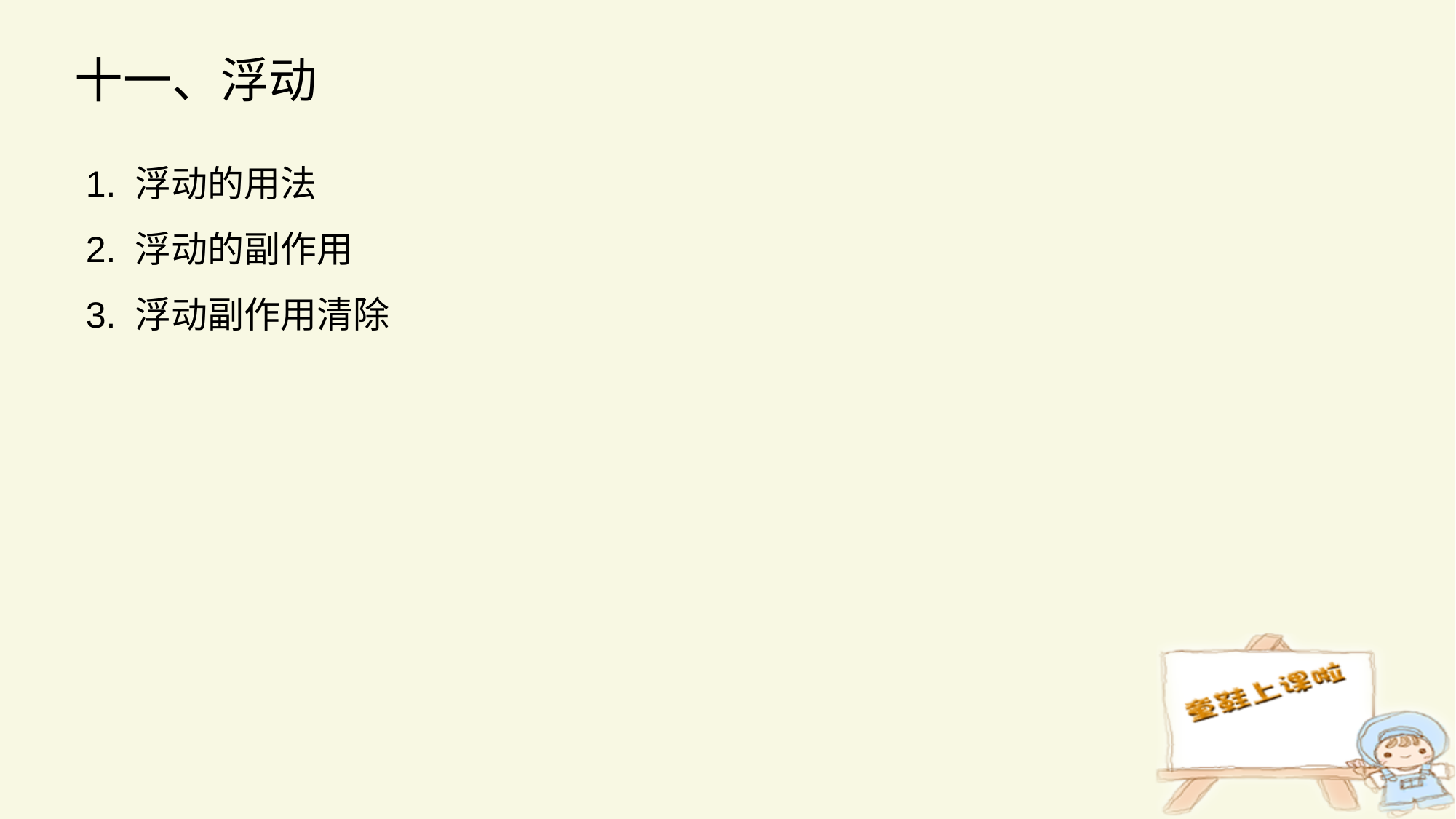

十一、浮动
1. 浮动的用法
2. 浮动的副作用
3. 浮动副作用清除